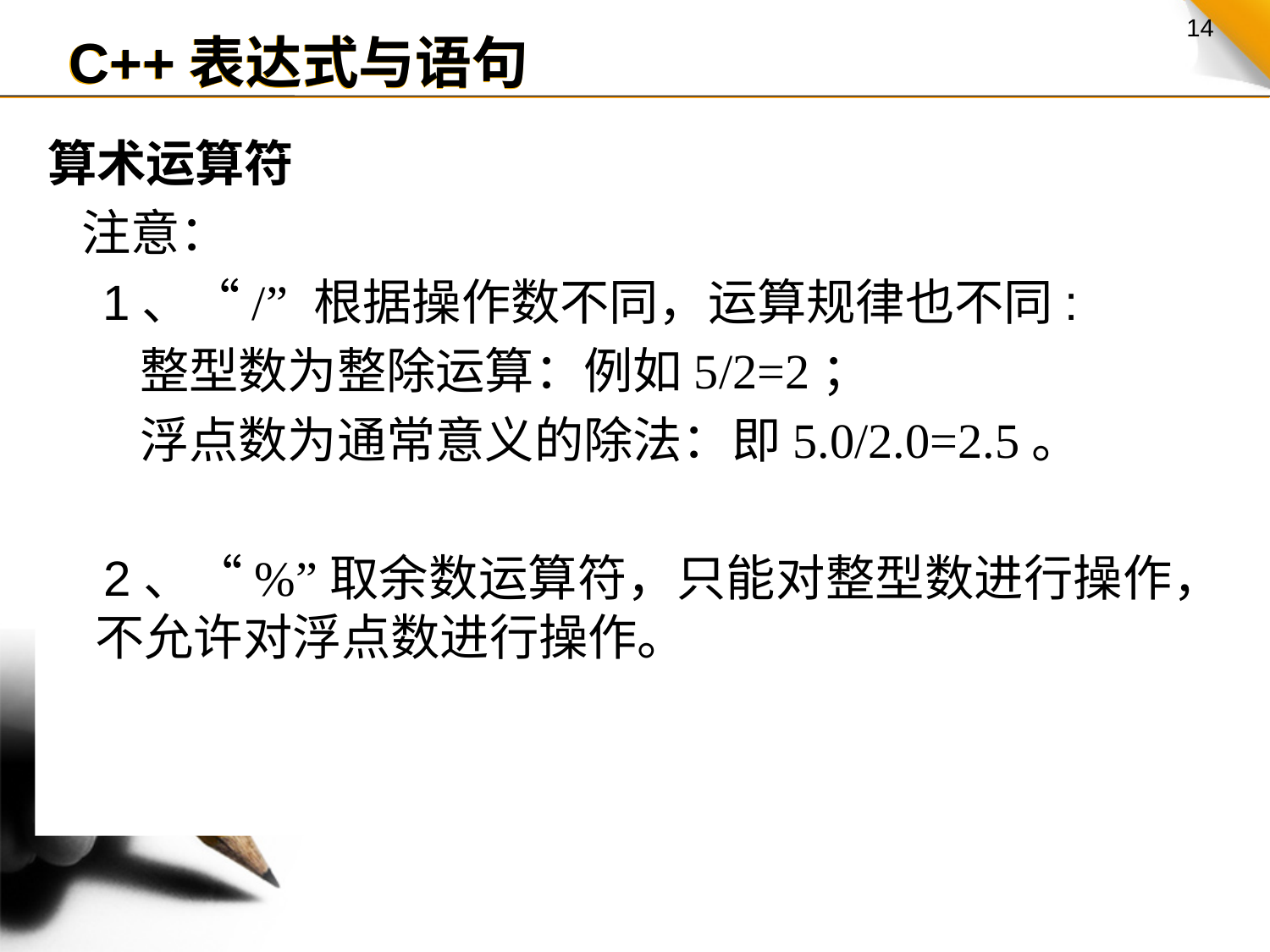

C++表达式与语句
算术运算符
  注意：
    1、“/” 根据操作数不同，运算规律也不同:
	   整型数为整除运算：例如5/2=2；
	   浮点数为通常意义的除法：即5.0/2.0=2.5。

    2、“%”取余数运算符，只能对整型数进行操作，不允许对浮点数进行操作。